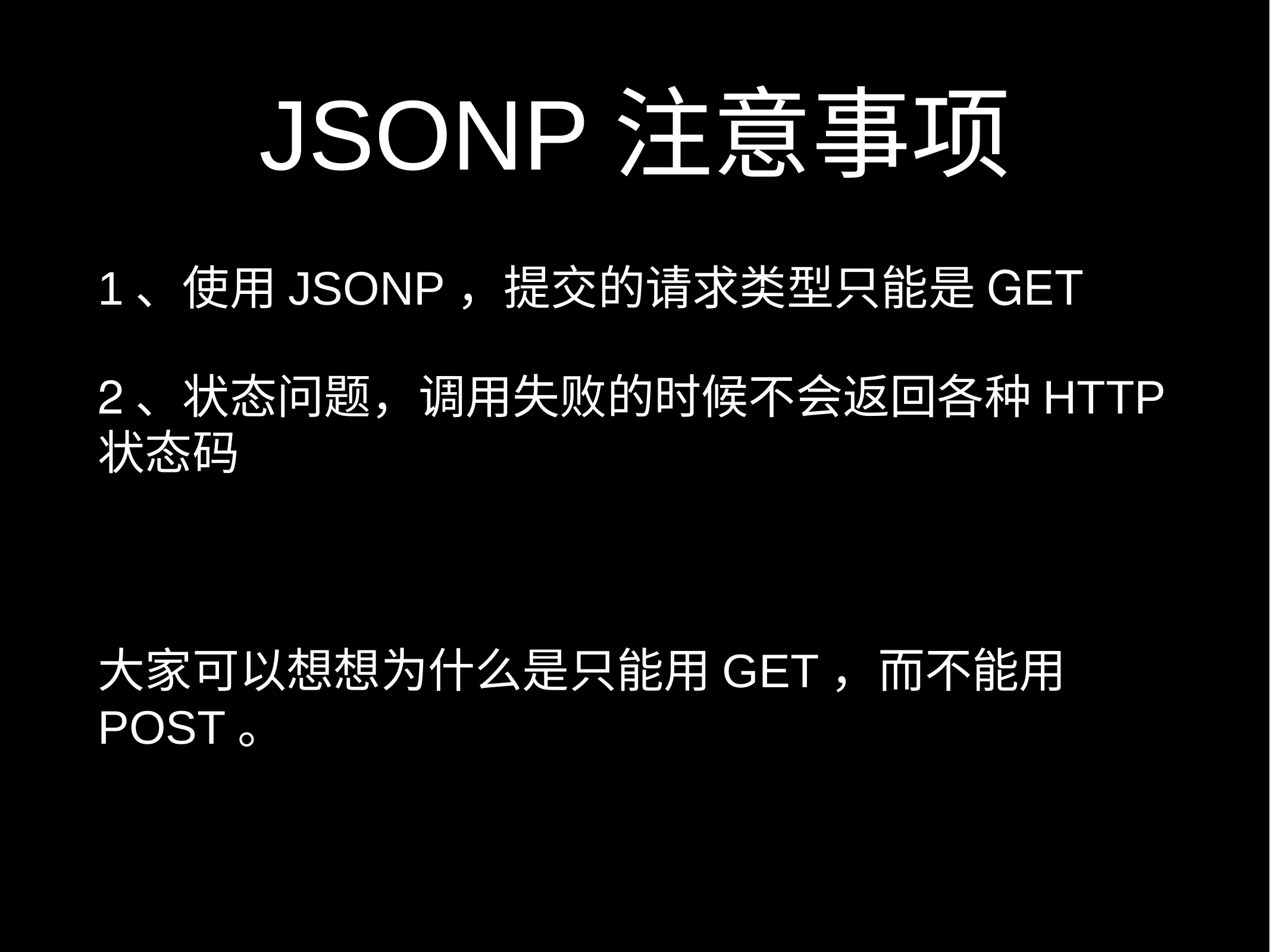

# JSONP注意事项
1、使用JSONP，提交的请求类型只能是GET
2、状态问题，调用失败的时候不会返回各种HTTP状态码

大家可以想想为什么是只能用GET，而不能用POST。